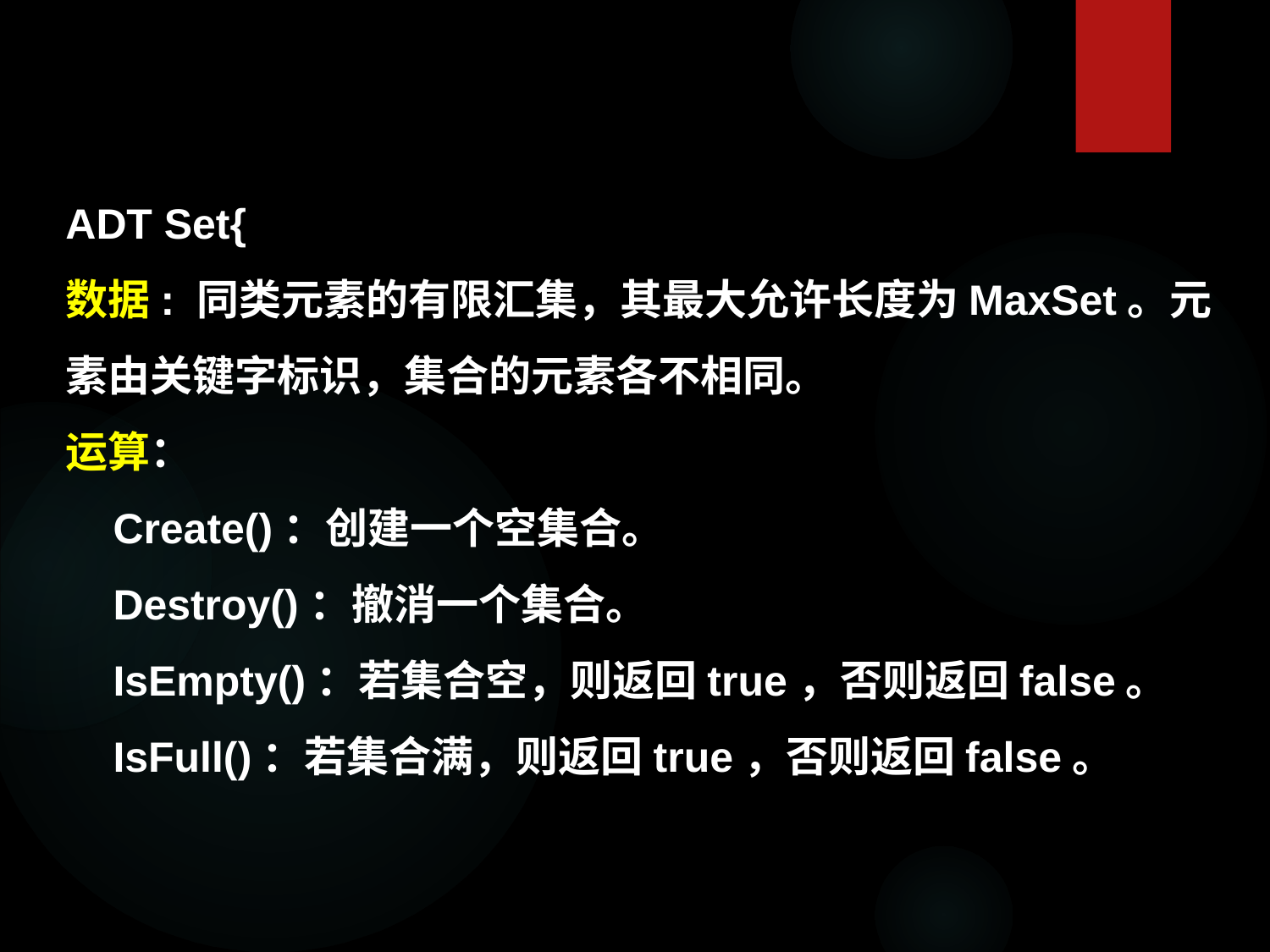

ADT Set{
数据: 同类元素的有限汇集，其最大允许长度为MaxSet。元素由关键字标识，集合的元素各不相同。
运算：
    Create()：创建一个空集合。
    Destroy()：撤消一个集合。
    IsEmpty()：若集合空，则返回true，否则返回false。
    IsFull()：若集合满，则返回true，否则返回false。